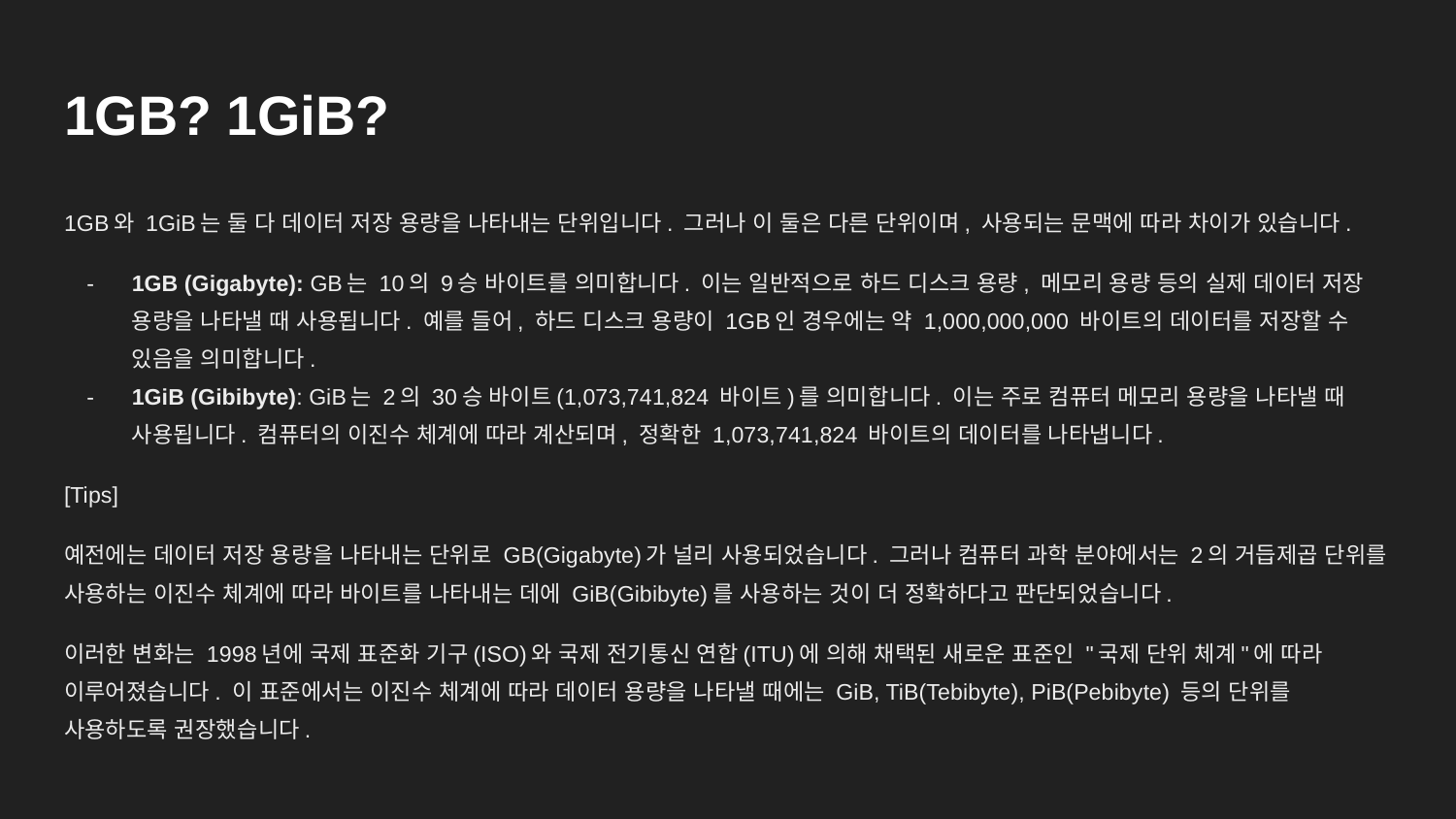

# 1GB? 1GiB?
1GB와 1GiB는 둘 다 데이터 저장 용량을 나타내는 단위입니다. 그러나 이 둘은 다른 단위이며, 사용되는 문맥에 따라 차이가 있습니다.
1GB (Gigabyte): GB는 10의 9승 바이트를 의미합니다. 이는 일반적으로 하드 디스크 용량, 메모리 용량 등의 실제 데이터 저장 용량을 나타낼 때 사용됩니다. 예를 들어, 하드 디스크 용량이 1GB인 경우에는 약 1,000,000,000 바이트의 데이터를 저장할 수 있음을 의미합니다.
1GiB (Gibibyte): GiB는 2의 30승 바이트(1,073,741,824 바이트)를 의미합니다. 이는 주로 컴퓨터 메모리 용량을 나타낼 때 사용됩니다. 컴퓨터의 이진수 체계에 따라 계산되며, 정확한 1,073,741,824 바이트의 데이터를 나타냅니다.
[Tips]
예전에는 데이터 저장 용량을 나타내는 단위로 GB(Gigabyte)가 널리 사용되었습니다. 그러나 컴퓨터 과학 분야에서는 2의 거듭제곱 단위를 사용하는 이진수 체계에 따라 바이트를 나타내는 데에 GiB(Gibibyte)를 사용하는 것이 더 정확하다고 판단되었습니다.
이러한 변화는 1998년에 국제 표준화 기구(ISO)와 국제 전기통신 연합(ITU)에 의해 채택된 새로운 표준인 "국제 단위 체계"에 따라 이루어졌습니다. 이 표준에서는 이진수 체계에 따라 데이터 용량을 나타낼 때에는 GiB, TiB(Tebibyte), PiB(Pebibyte) 등의 단위를 사용하도록 권장했습니다.